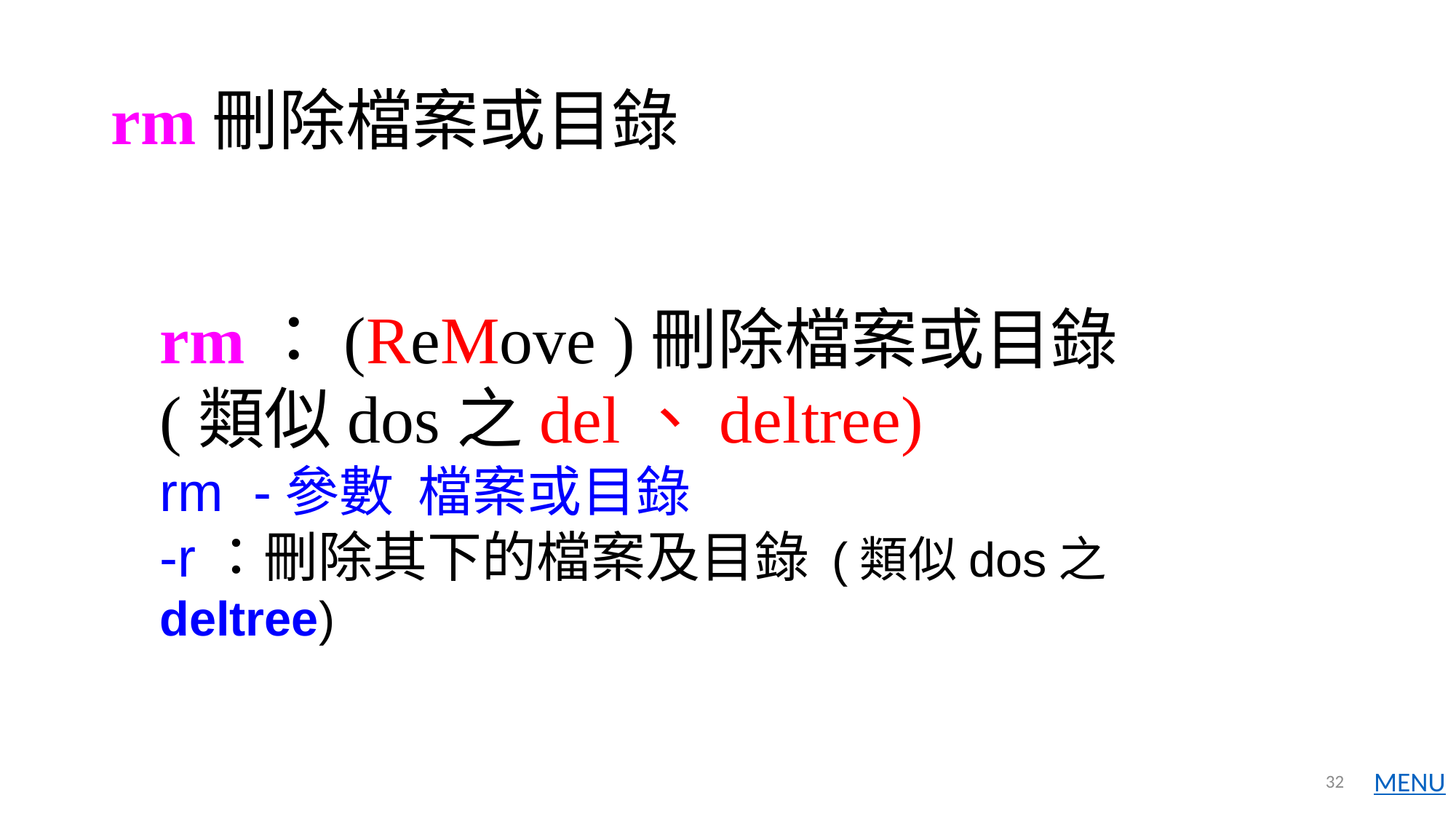

# rm刪除檔案或目錄

rm：(ReMove )刪除檔案或目錄
(類似dos之del、deltree)
rm  -參數  檔案或目錄
-r：刪除其下的檔案及目錄 (類似dos之deltree)
32